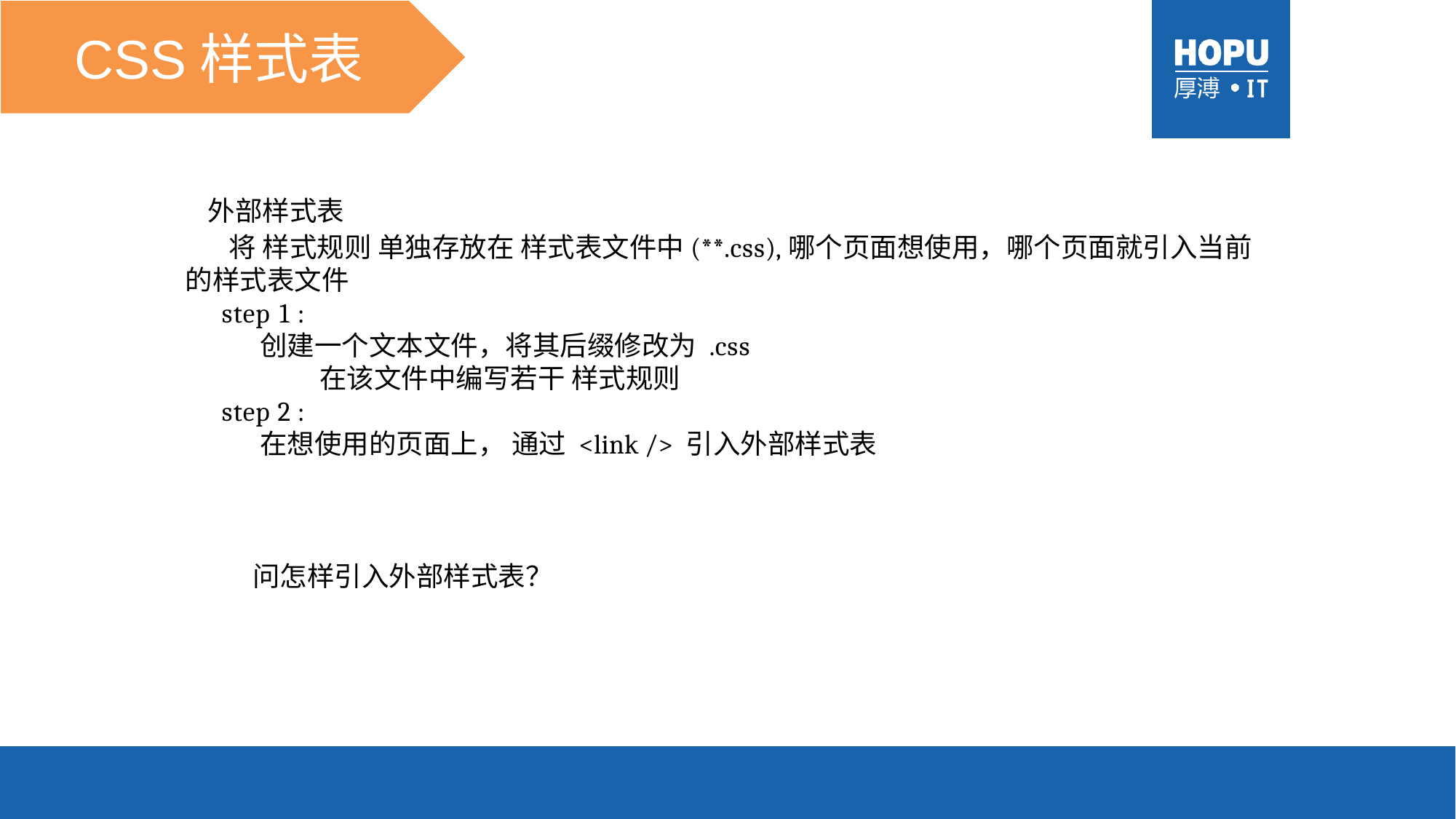

CSS样式表
 外部样式表
      将 样式规则 单独存放在 样式表文件中(**.css),哪个页面想使用，哪个页面就引入当前的样式表文件
      step 1 :
           创建一个文本文件，将其后缀修改为 .css
	   在该文件中编写若干 样式规则
      step 2 :
           在想使用的页面上， 通过 <link /> 引入外部样式表

问怎样引入外部样式表？